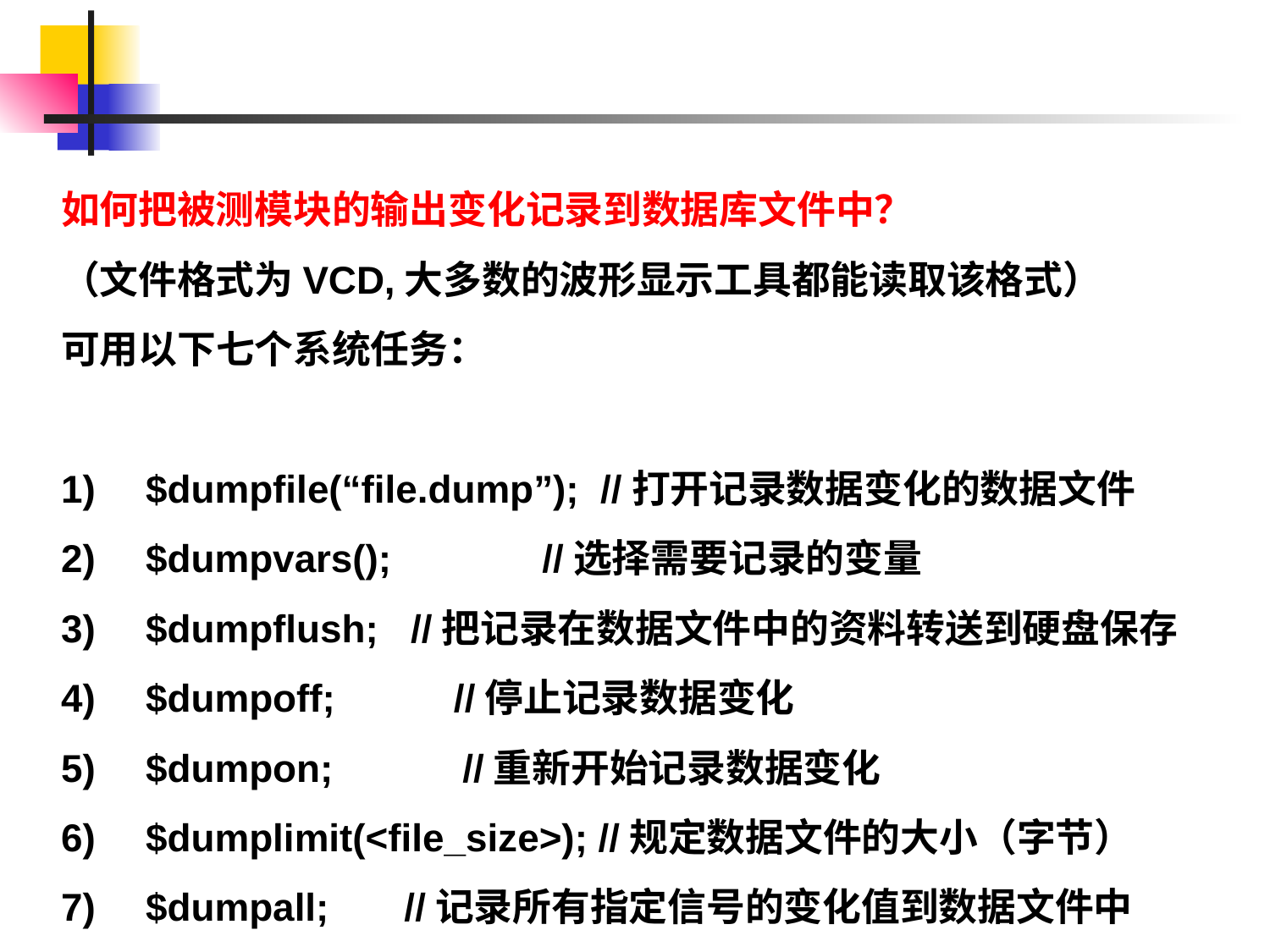

如何把被测模块的输出变化记录到数据库文件中？
（文件格式为VCD,大多数的波形显示工具都能读取该格式）
可用以下七个系统任务：

$dumpfile(“file.dump”);  //打开记录数据变化的数据文件
$dumpvars();              //选择需要记录的变量
$dumpflush;   //把记录在数据文件中的资料转送到硬盘保存
$dumpoff;           //停止记录数据变化
$dumpon;            //重新开始记录数据变化
$dumplimit(<file_size>); //规定数据文件的大小（字节）
$dumpall;       //记录所有指定信号的变化值到数据文件中